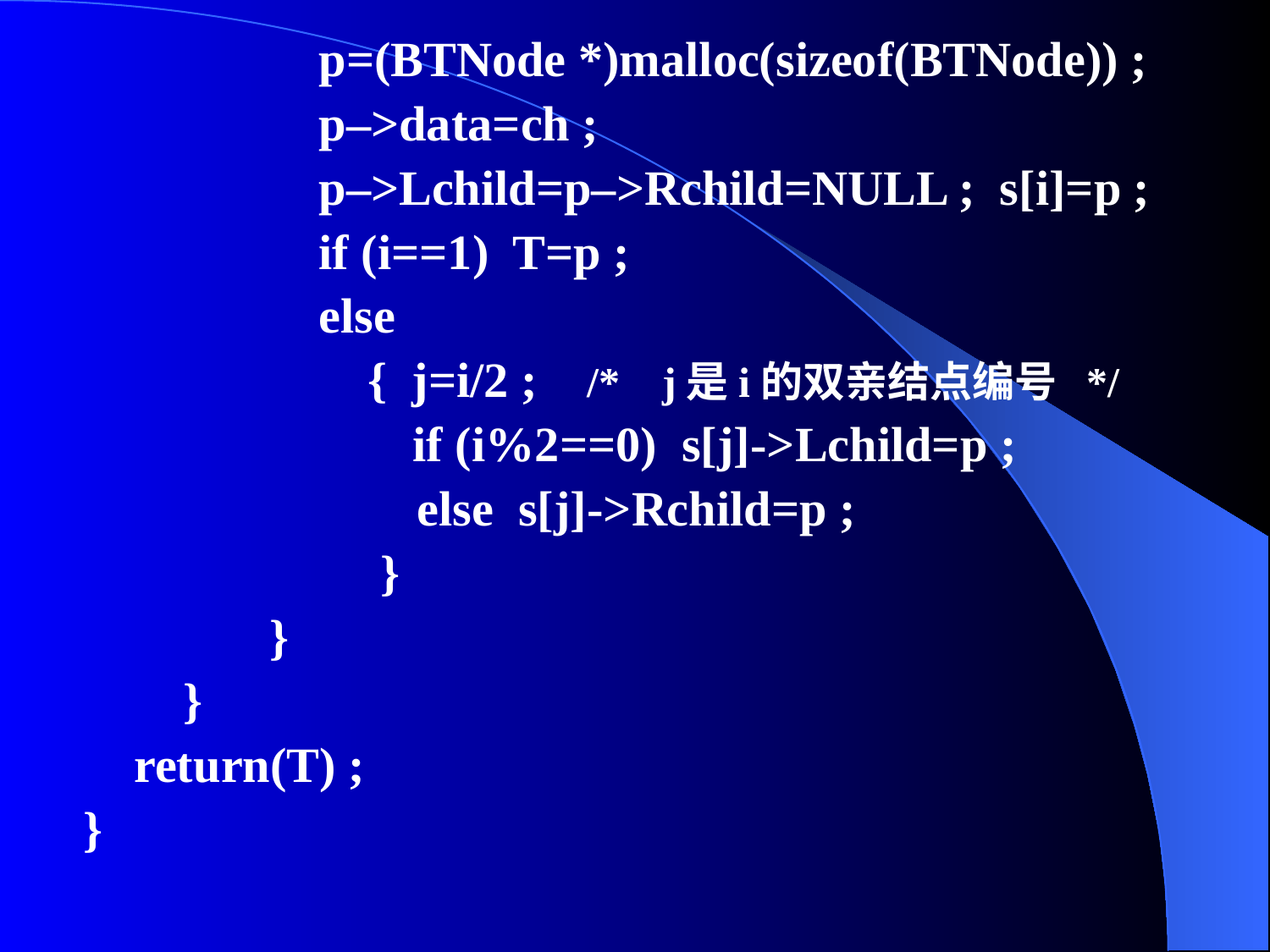

p=(BTNode *)malloc(sizeof(BTNode)) ;
       p–>data=ch ;
       p–>Lchild=p–>Rchild=NULL ;  s[i]=p ;
       if (i==1)  T=p ;
       else
           {  j=i/2 ;    /*    j是i的双亲结点编号  */
                 if (i%2==0)  s[j]->Lchild=p ;
               else  s[j]->Rchild=p ;
            }
   }
}
return(T) ;
}